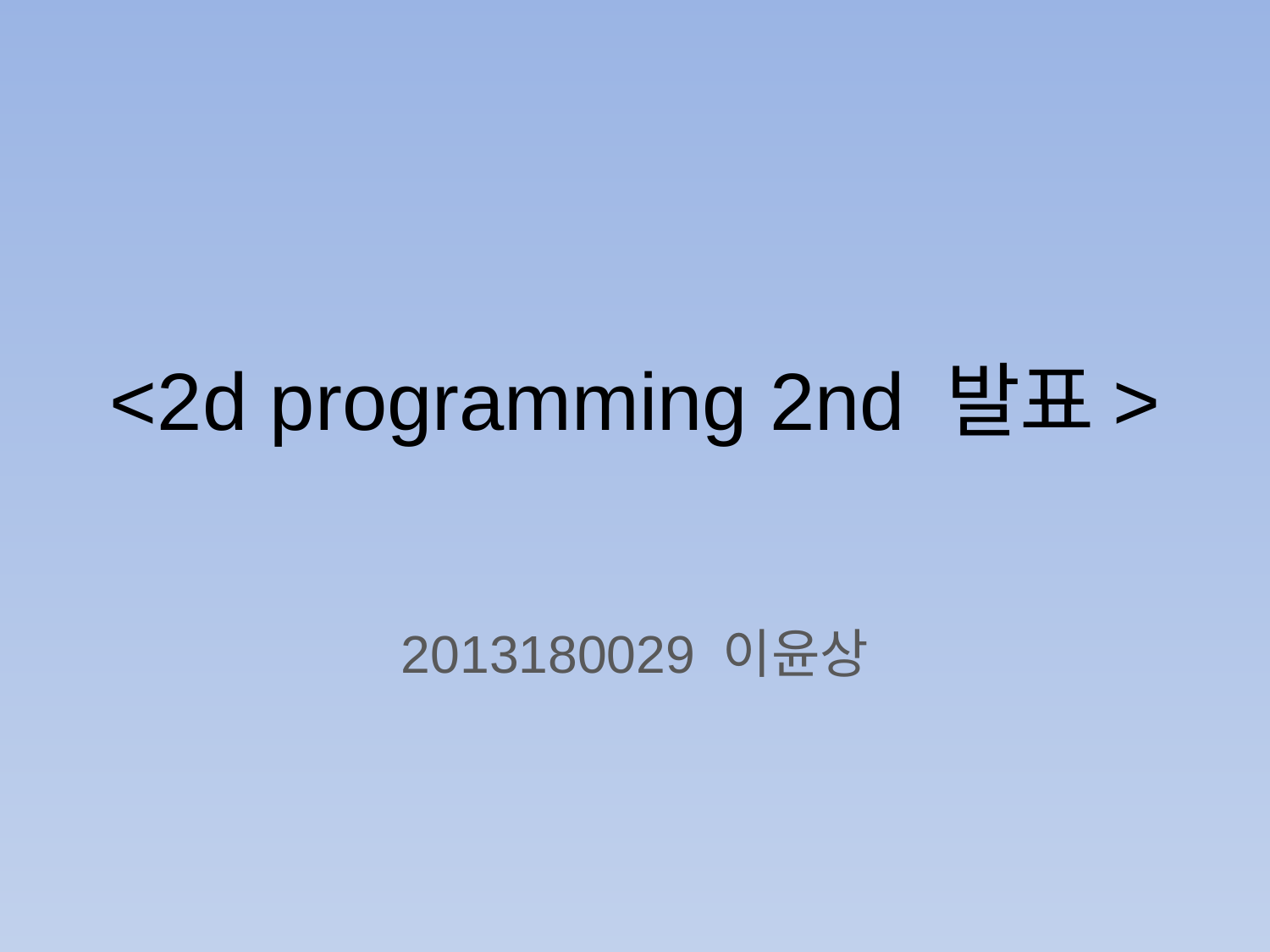

# <2d programming 2nd 발표>

2013180029 이윤상